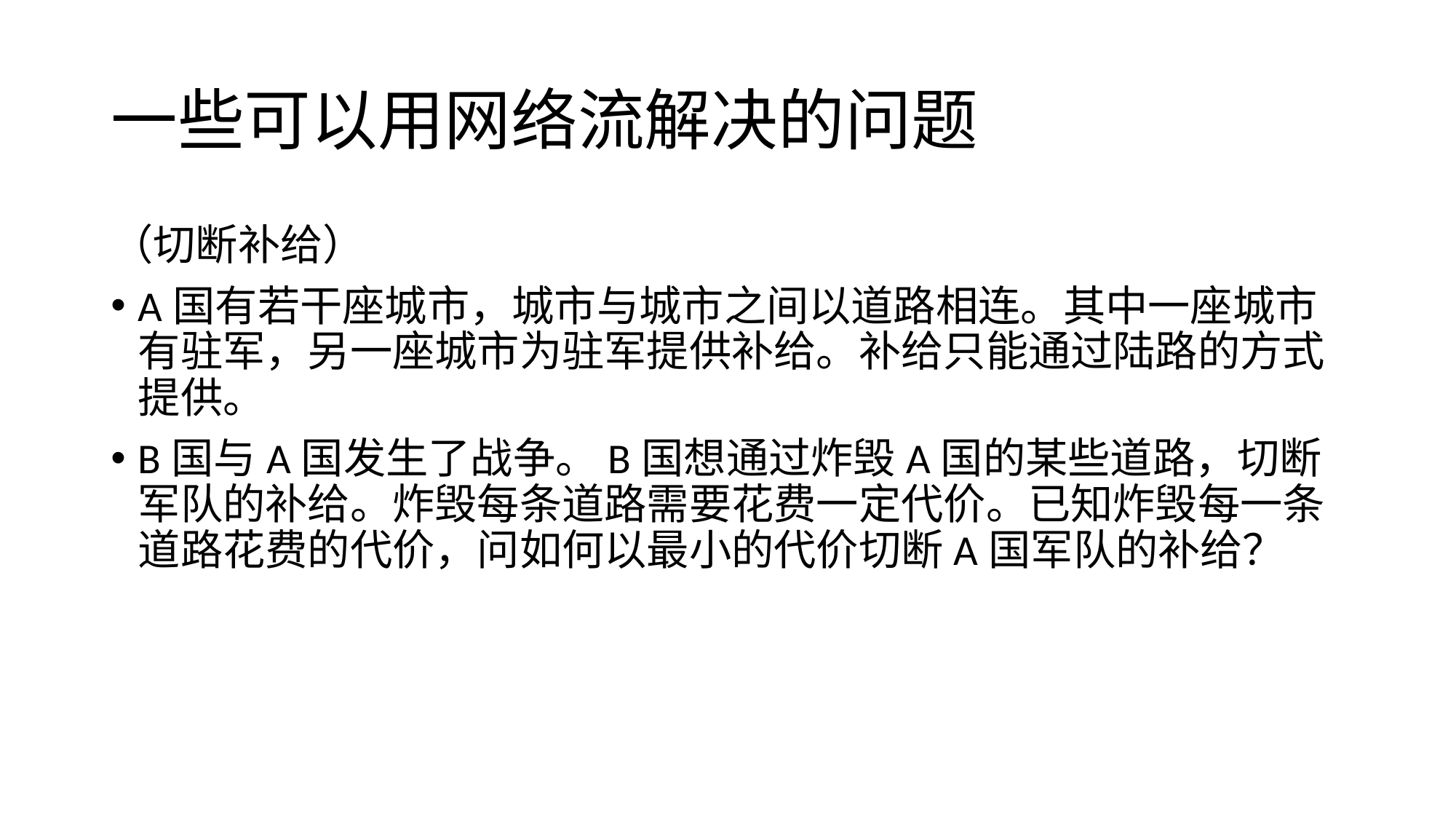

# 一些可以用网络流解决的问题
（切断补给）
A国有若干座城市，城市与城市之间以道路相连。其中一座城市有驻军，另一座城市为驻军提供补给。补给只能通过陆路的方式提供。
B国与A国发生了战争。B国想通过炸毁A国的某些道路，切断军队的补给。炸毁每条道路需要花费一定代价。已知炸毁每一条道路花费的代价，问如何以最小的代价切断A国军队的补给？